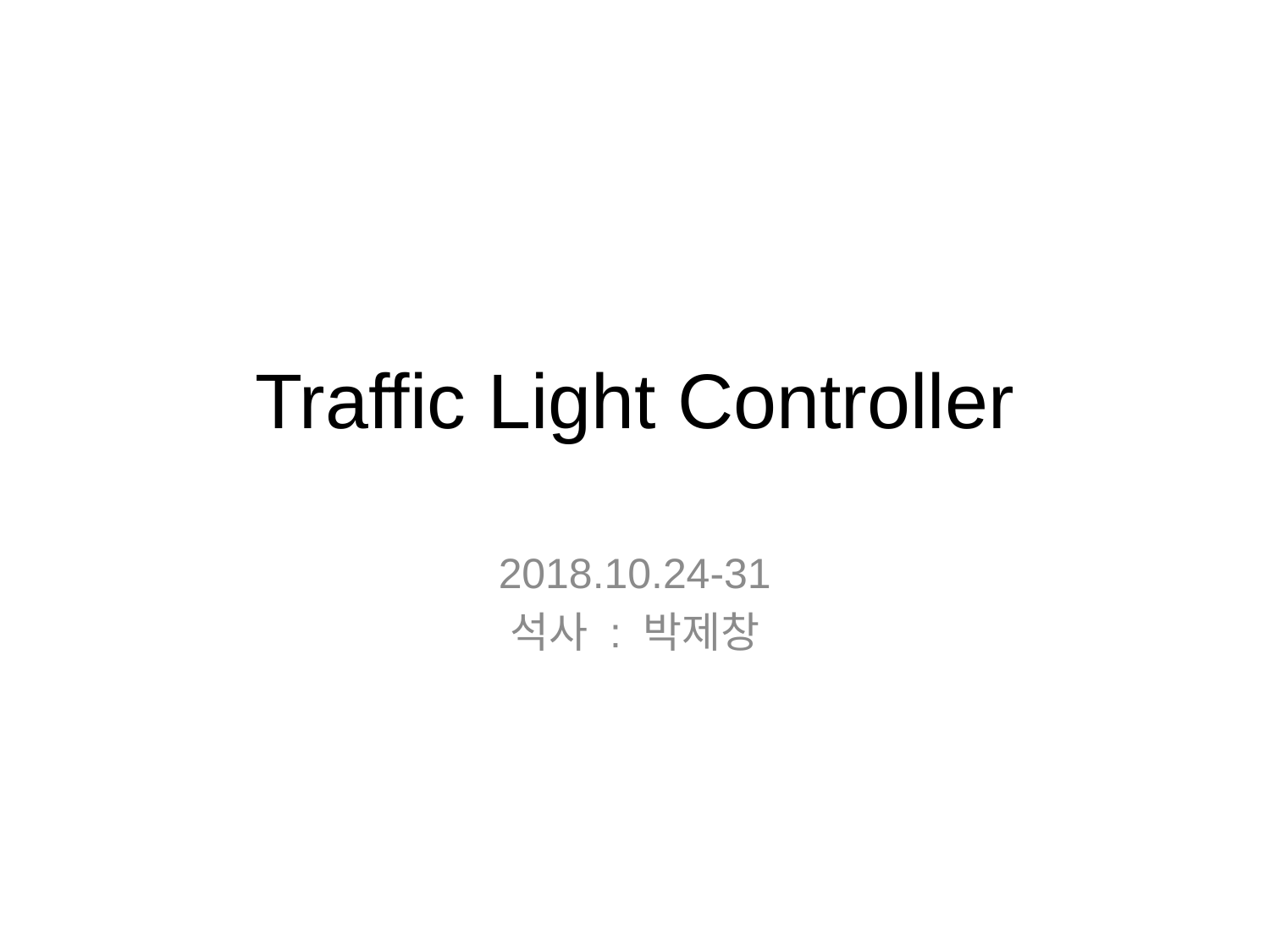

# Traffic Light Controller
2018.10.24-31
석사 : 박제창